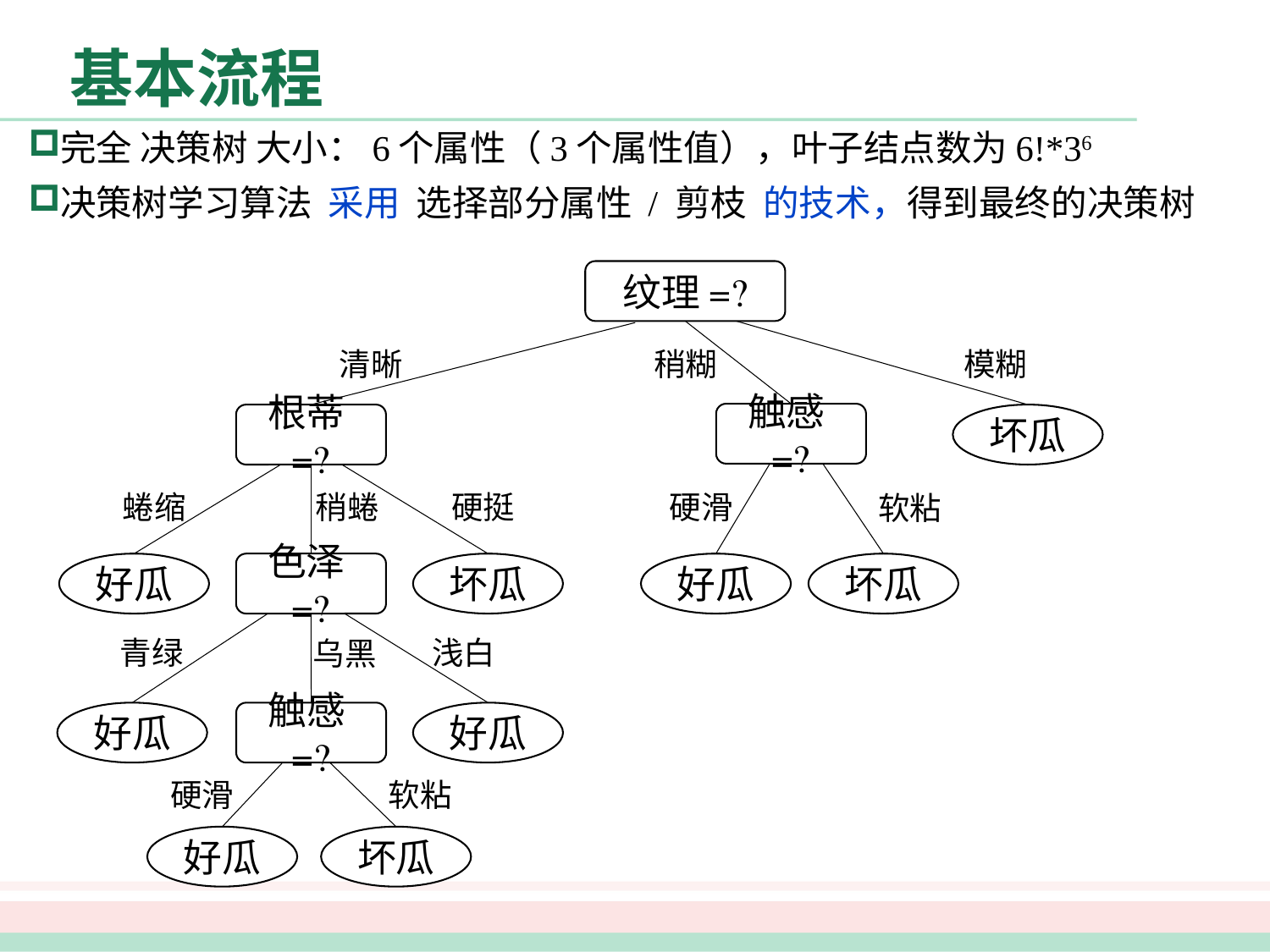

基本流程
完全 决策树 大小：6个属性（3个属性值），叶子结点数为6!*36
决策树学习算法  采用  选择部分属性 / 剪枝  的技术，得到最终的决策树
纹理=?
清晰
稍糊
模糊
触感=?
根蒂=?
坏瓜
蜷缩
稍蜷
硬挺
硬滑
软粘
好瓜
色泽=?
坏瓜
好瓜
坏瓜
青绿
浅白
乌黑
好瓜
触感=?
好瓜
硬滑
软粘
好瓜
坏瓜